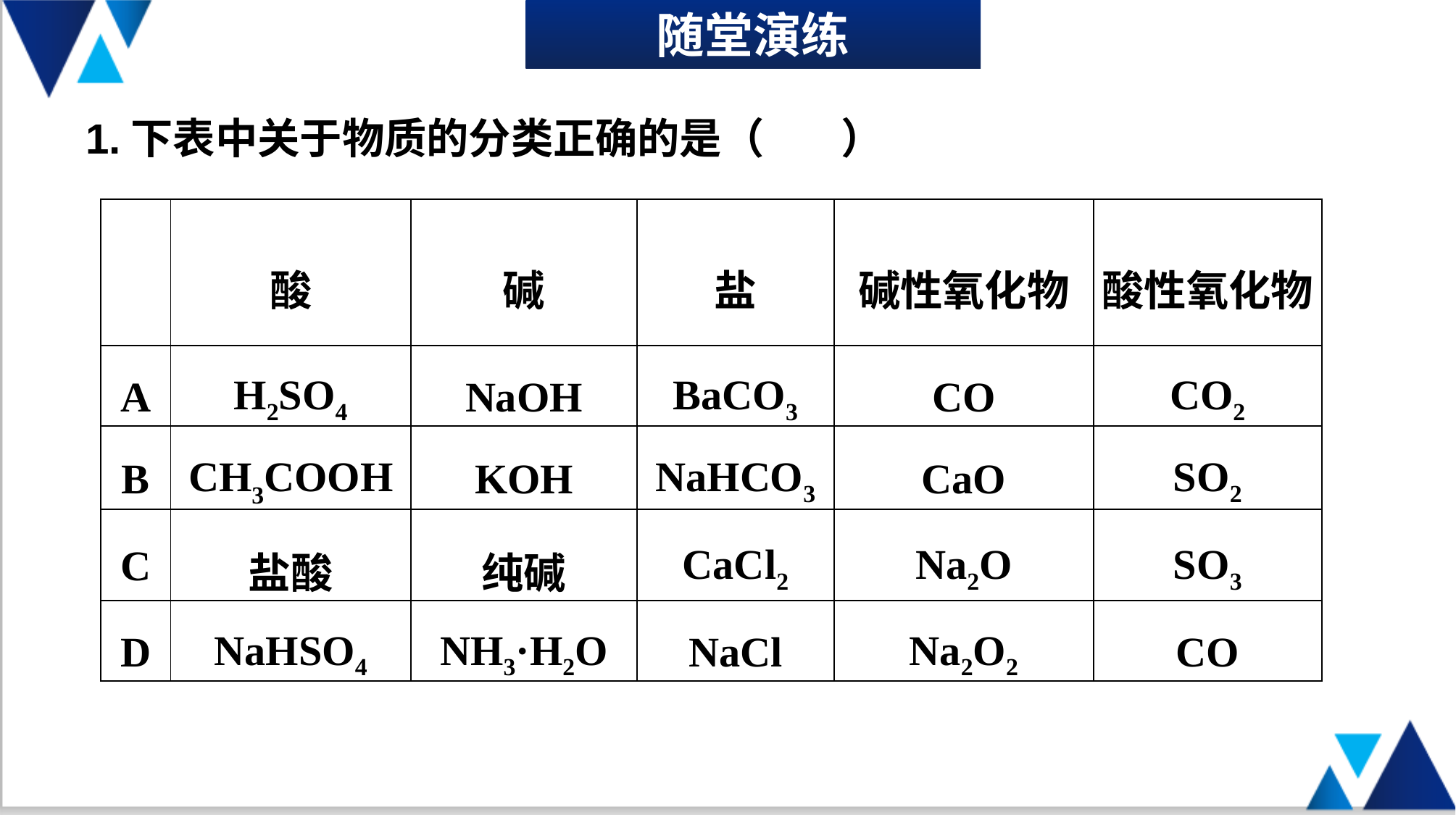

随堂演练
1.下表中关于物质的分类正确的是（        ）
|  | 酸 | 碱 | 盐 | 碱性氧化物 | 酸性氧化物 |
| --- | --- | --- | --- | --- | --- |
| A | H2SO4 | NaOH | BaCO3 | CO | CO2 |
| B | CH3COOH | KOH | NaHCO3 | CaO | SO2 |
| C | 盐酸 | 纯碱 | CaCl2 | Na2O | SO3 |
| D | NaHSO4 | NH3·H2O | NaCl | Na2O2 | CO |